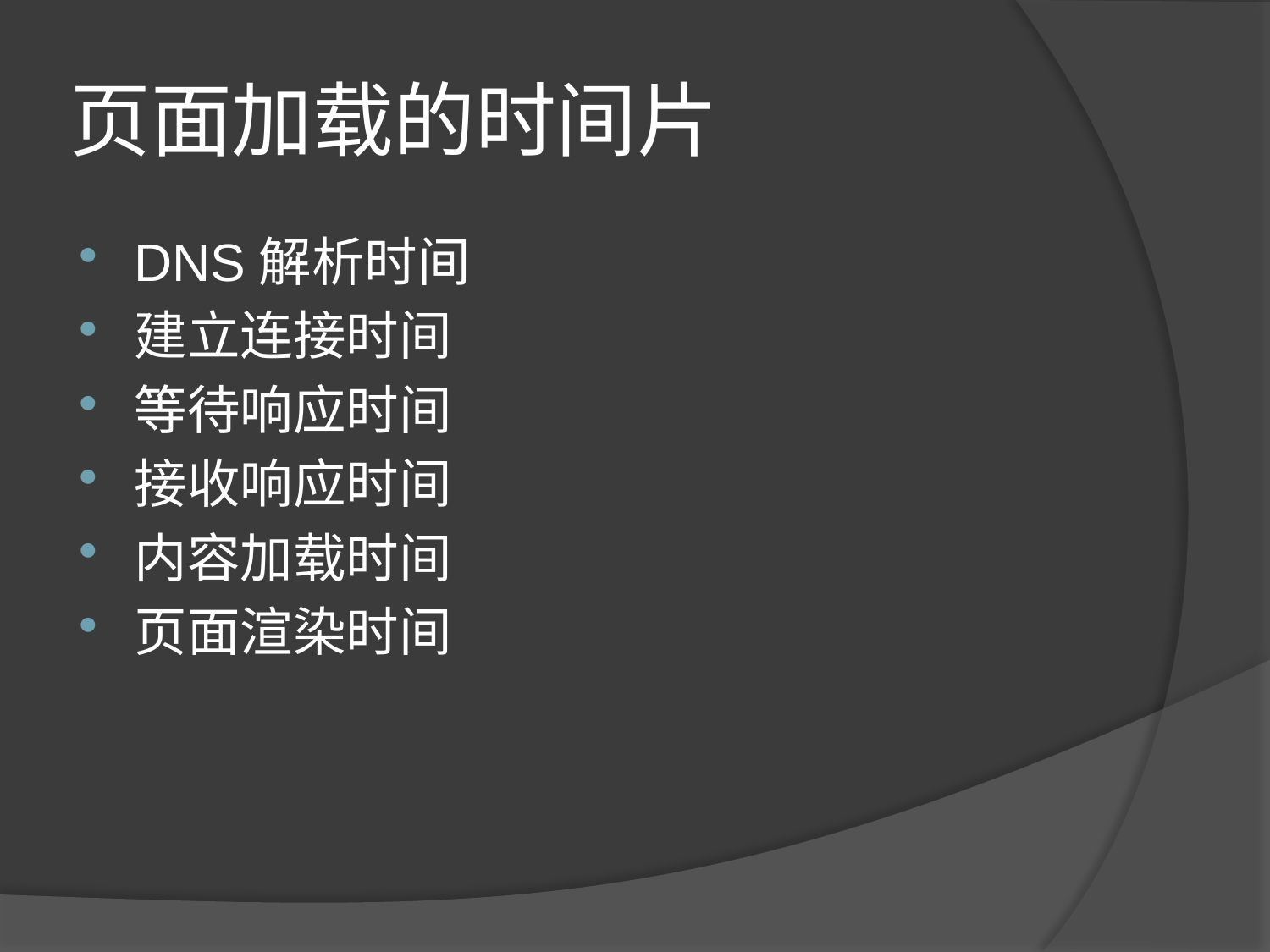

# 页面加载的时间片
DNS解析时间
建立连接时间
等待响应时间
接收响应时间
内容加载时间
页面渲染时间